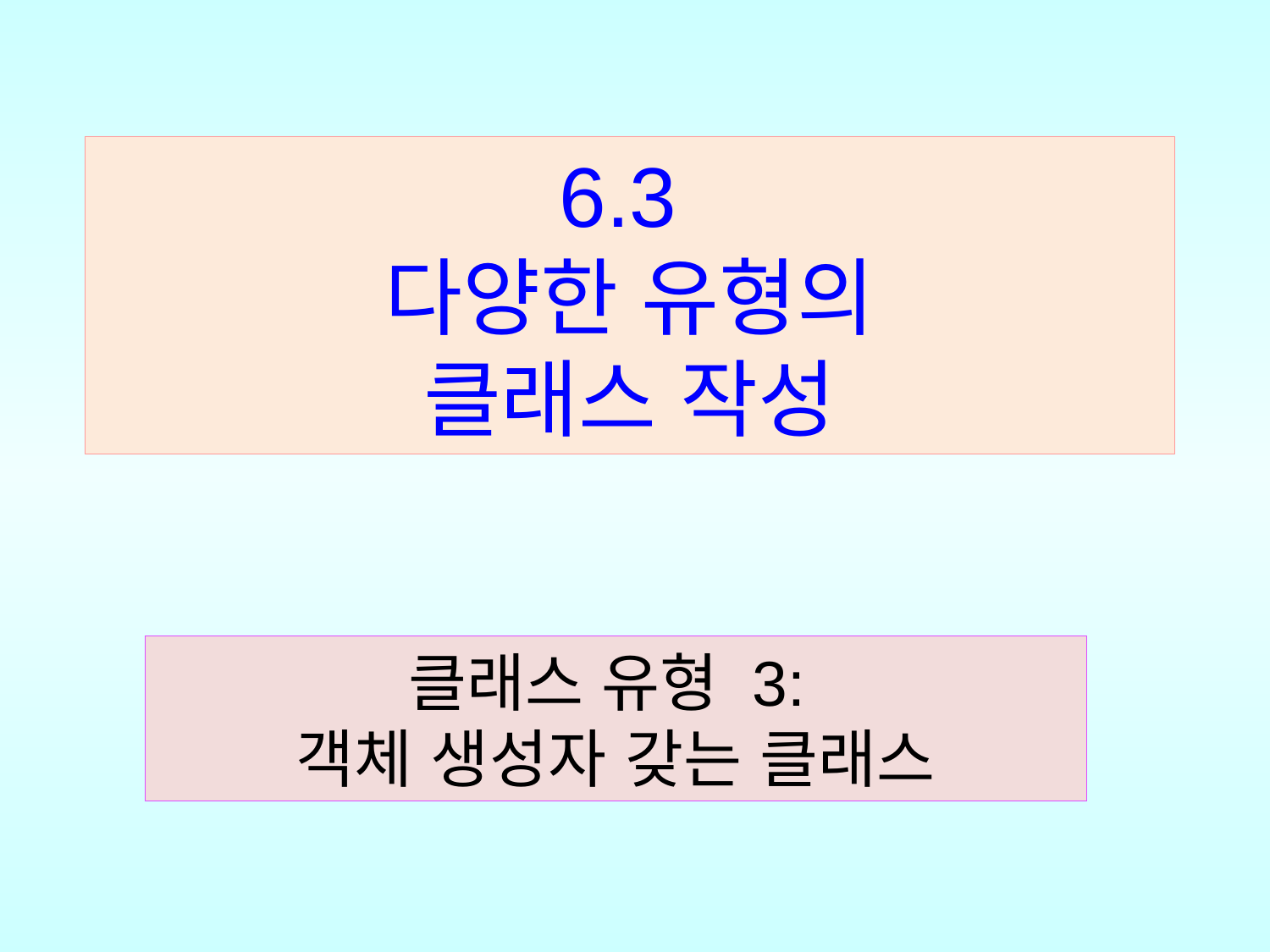

6.3
다양한 유형의
클래스 작성
클래스 유형 3:
객체 생성자 갖는 클래스